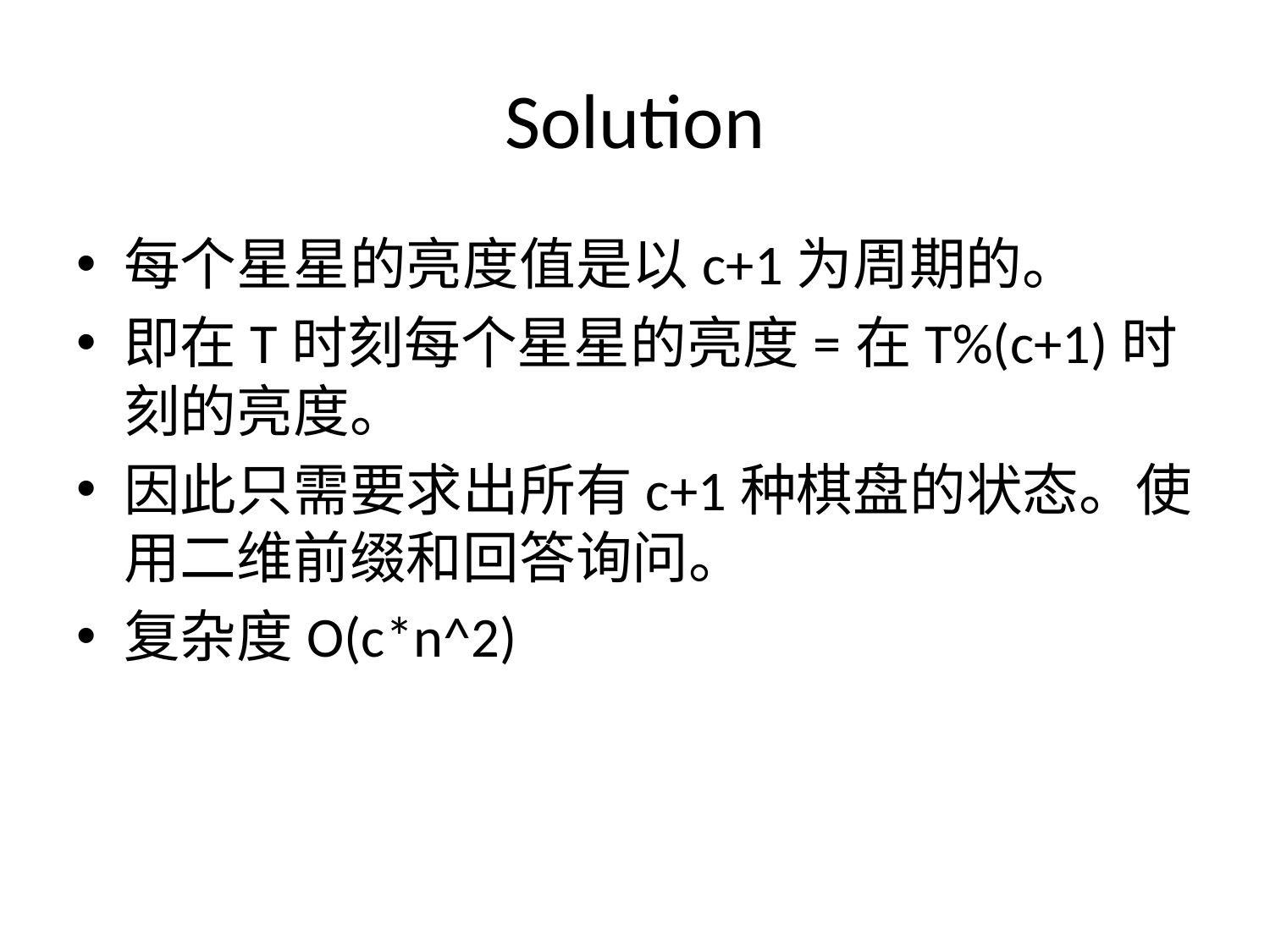

# Solution
每个星星的亮度值是以c+1为周期的。
即在T时刻每个星星的亮度=在T%(c+1)时刻的亮度。
因此只需要求出所有c+1种棋盘的状态。使用二维前缀和回答询问。
复杂度O(c*n^2)